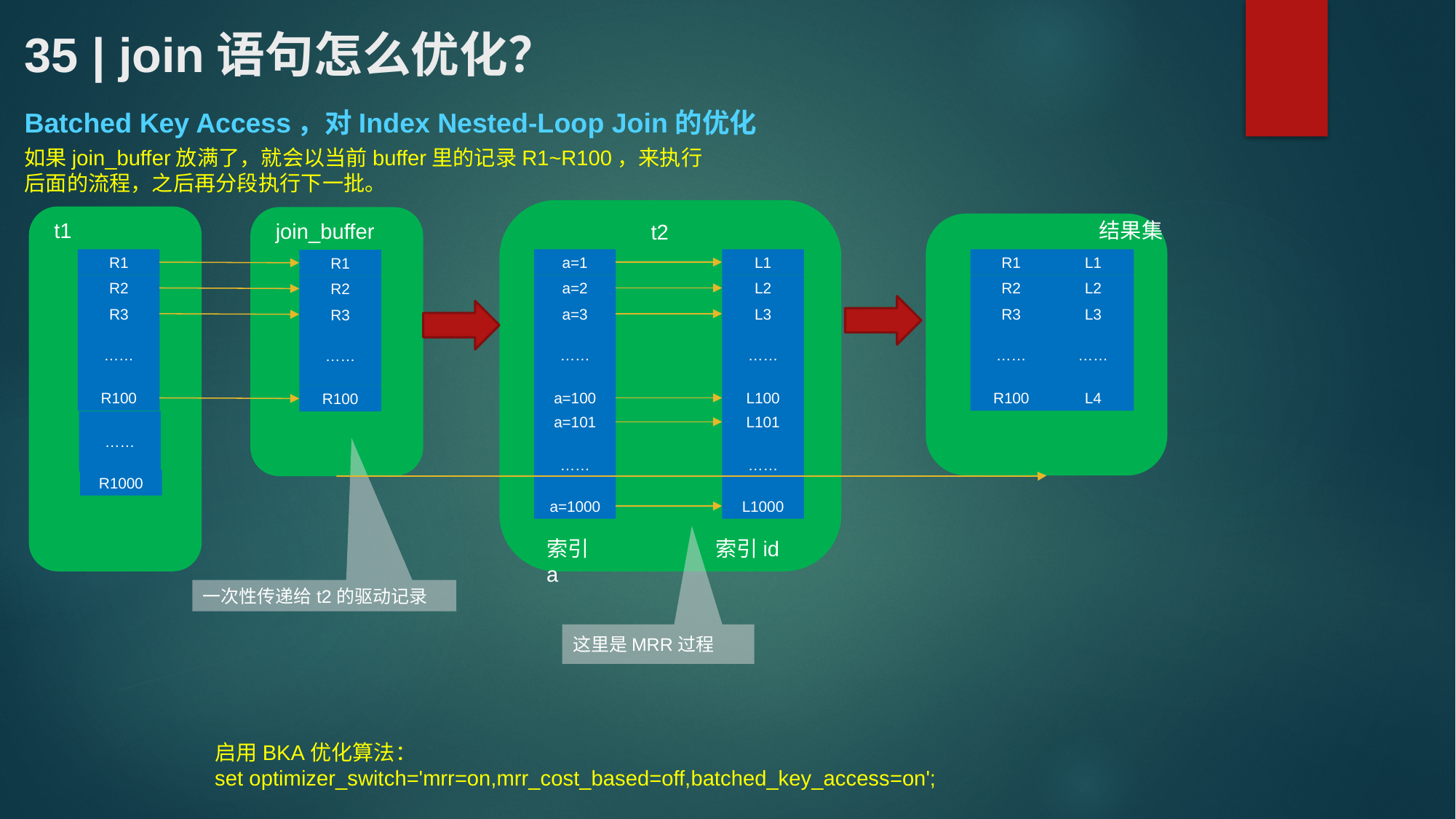

# 35 | join语句怎么优化？
Batched Key Access，对Index Nested-Loop Join的优化
如果join_buffer放满了，就会以当前buffer里的记录R1~R100，来执行后面的流程，之后再分段执行下一批。

结果集
t1
join_buffer
t2

R1
a=1
L1
R1
L1
R1
R2
a=2
L2
R2
L2
R2

R3

a=3
L3
R3
L3
R3
……
……
……
……
……
……
R100
a=100
L100
R100
L4
R100
a=101
L101
……
……
……
R1000
a=1000
L1000
索引a
索引id
一次性传递给t2的驱动记录
这里是MRR过程
启用BKA优化算法：
set optimizer_switch='mrr=on,mrr_cost_based=off,batched_key_access=on';